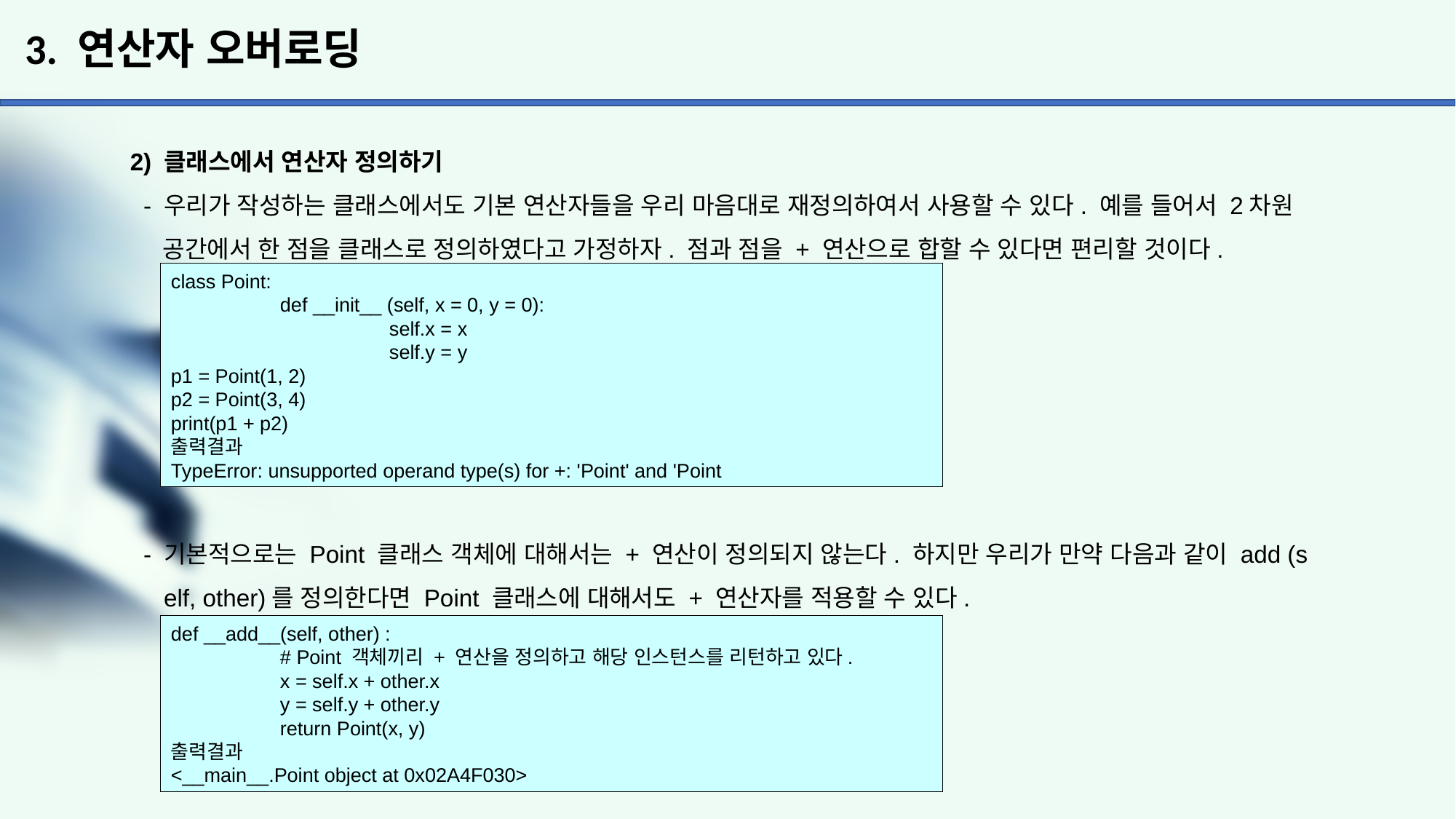

# 3. 연산자 오버로딩
2) 클래스에서 연산자 정의하기
  - 우리가 작성하는 클래스에서도 기본 연산자들을 우리 마음대로 재정의하여서 사용할 수 있다. 예를 들어서 2차원
    공간에서 한 점을 클래스로 정의하였다고 가정하자. 점과 점을 + 연산으로 합할 수 있다면 편리할 것이다.

  - 기본적으로는 Point 클래스 객체에 대해서는 + 연산이 정의되지 않는다. 하지만 우리가 만약 다음과 같이 add (s
     elf, other)를 정의한다면 Point 클래스에 대해서도 + 연산자를 적용할 수 있다.

class Point:
	def __init__ (self, x = 0, y = 0):
		self.x = x
		self.y = y
p1 = Point(1, 2)
p2 = Point(3, 4)
print(p1 + p2)
출력결과
TypeError: unsupported operand type(s) for +: 'Point' and 'Point
def __add__(self, other) :
	# Point 객체끼리 + 연산을 정의하고 해당 인스턴스를 리턴하고 있다.
	x = self.x + other.x
	y = self.y + other.y
	return Point(x, y)
출력결과
<__main__.Point object at 0x02A4F030>